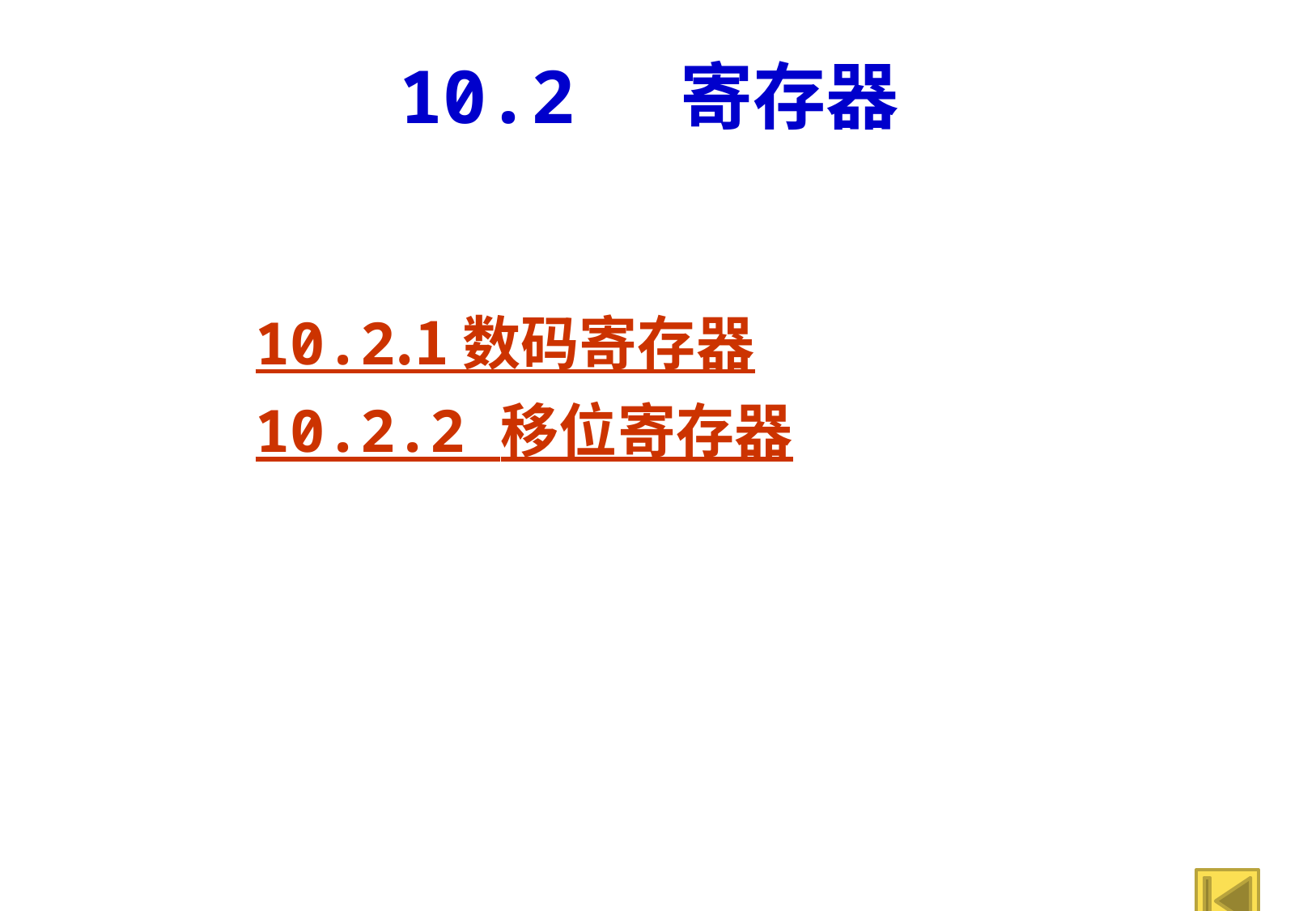

# 10.2  寄存器
10.2.1 数码寄存器
10.2.2 移位寄存器